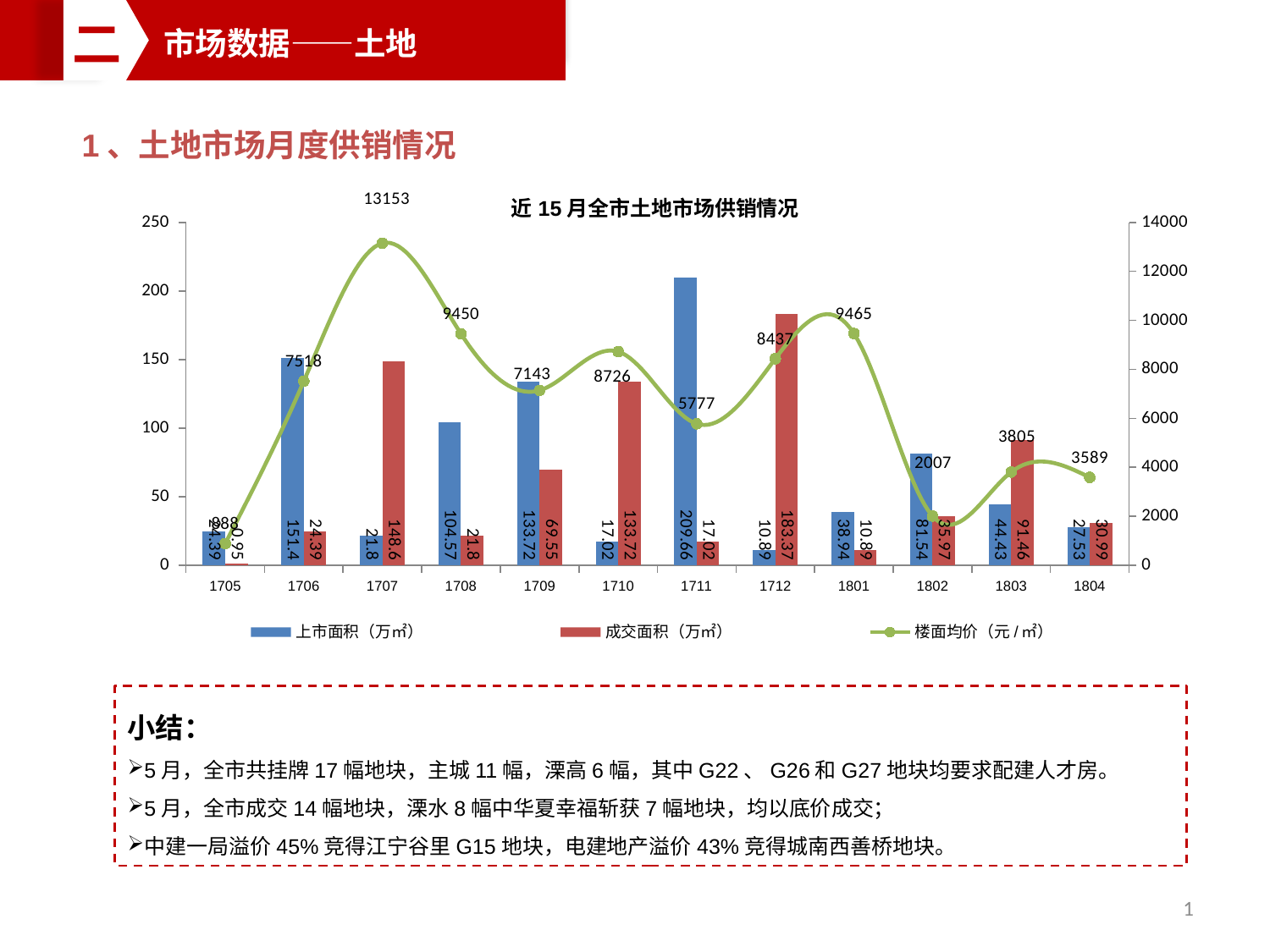

市场数据——土地
二
1、土地市场月度供销情况

### Chart: 近15月全市土地市场供销情况

| Category | 上市面积（万㎡） | 成交面积（万㎡） | 楼面均价（元/㎡） |
|---|---|---|---|
| 1705 | 24.39 | 0.95 | 888.0 |
| 1706 | 151.4 | 24.39 | 7518.0 |
| 1707 | 21.8 | 148.6 | 13153.0 |
| 1708 | 104.57 | 21.8 | 9450.0 |
| 1709 | 133.72 | 69.55 | 7143.0 |
| 1710 | 17.02 | 133.72 | 8726.0 |
| 1711 | 209.66 | 17.02 | 5777.0 |
| 1712 | 10.89 | 183.37 | 8437.0 |
| 1801 | 38.94 | 10.89 | 9465.0 |
| 1802 | 81.54 | 35.97 | 2007.0 |
| 1803 | 44.43 | 91.46 | 3805.0 |
| 1804 | 27.53 | 30.99 | 3589.0 |
小结：
5月，全市共挂牌17幅地块，主城11幅，溧高6幅，其中G22、G26和G27地块均要求配建人才房。
5月，全市成交14幅地块，溧水8幅中华夏幸福斩获7幅地块，均以底价成交；
中建一局溢价45%竞得江宁谷里G15地块，电建地产溢价43%竞得城南西善桥地块。
1